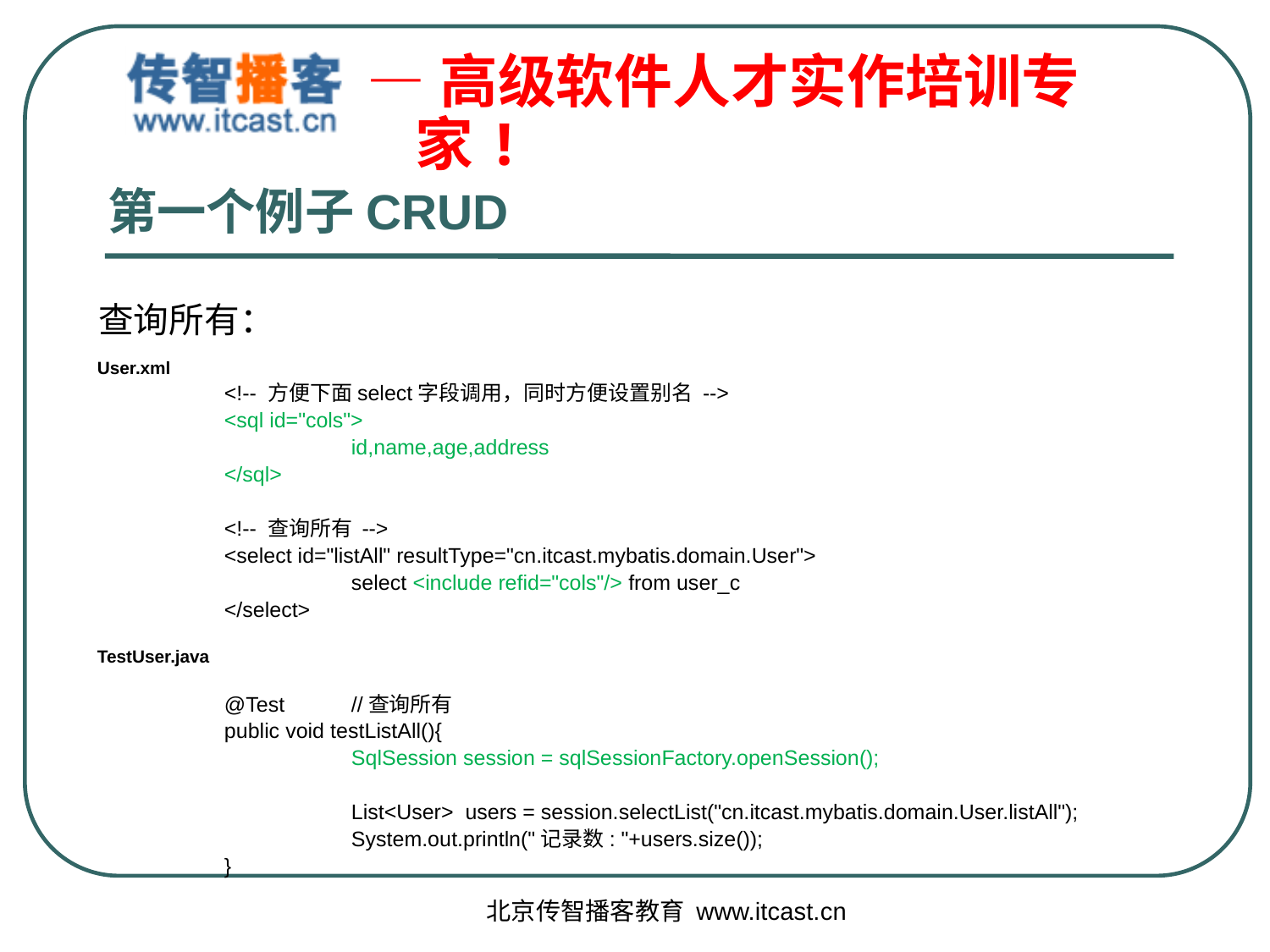

# 第一个例子CRUD
查询所有：
User.xml
	<!-- 方便下面select字段调用，同时方便设置别名 -->
	<sql id="cols">
		id,name,age,address
	</sql>

	<!-- 查询所有 -->
	<select id="listAll" resultType="cn.itcast.mybatis.domain.User">
		select <include refid="cols"/> from user_c
	</select>

TestUser.java

	@Test	//查询所有
	public void testListAll(){
		SqlSession session = sqlSessionFactory.openSession();

		List<User>  users = session.selectList("cn.itcast.mybatis.domain.User.listAll");
		System.out.println("记录数: "+users.size());
	}
北京传智播客教育 www.itcast.cn